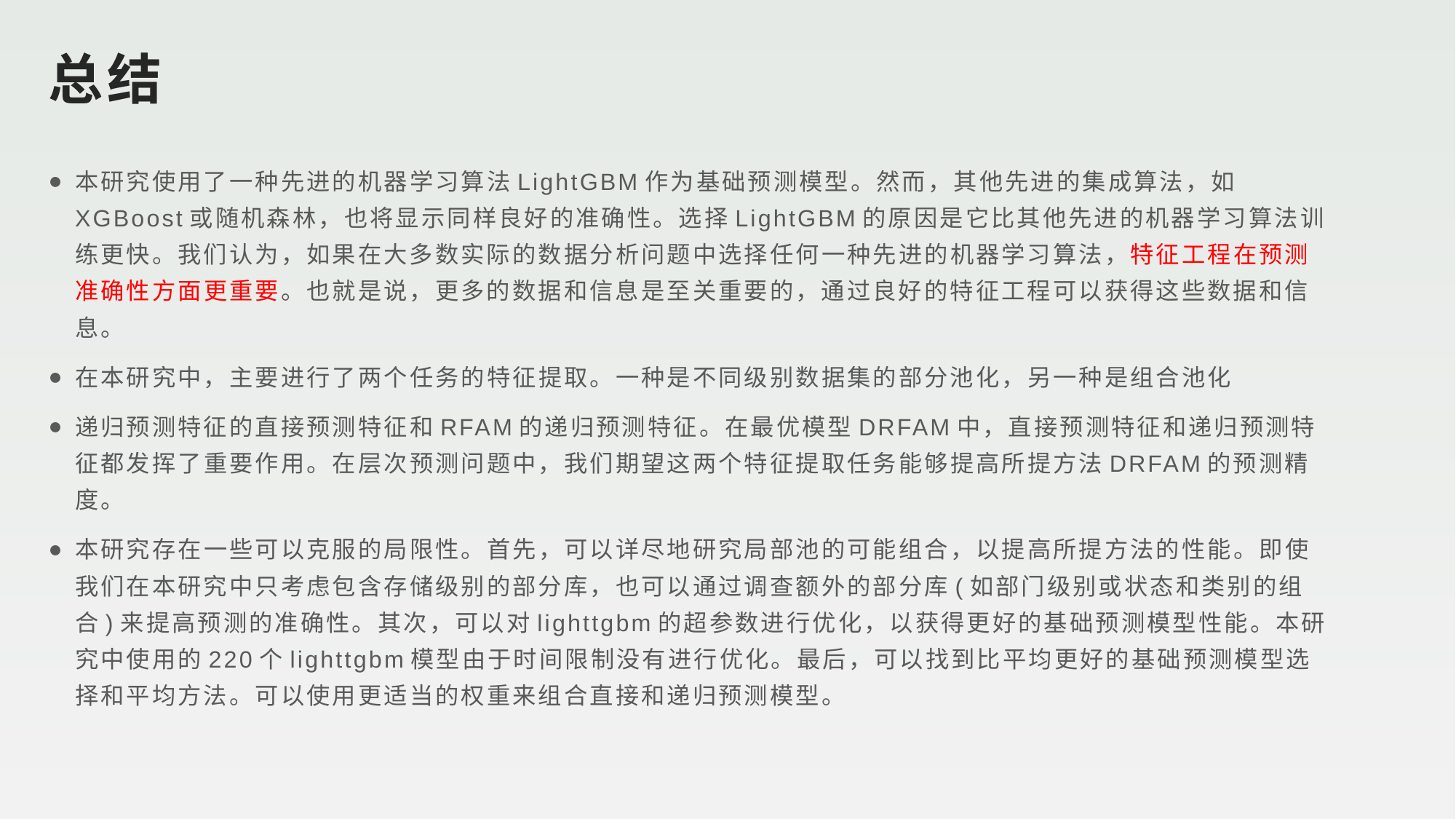

# 总结
本研究使用了一种先进的机器学习算法LightGBM作为基础预测模型。然而，其他先进的集成算法，如XGBoost或随机森林，也将显示同样良好的准确性。选择LightGBM的原因是它比其他先进的机器学习算法训练更快。我们认为，如果在大多数实际的数据分析问题中选择任何一种先进的机器学习算法，特征工程在预测准确性方面更重要。也就是说，更多的数据和信息是至关重要的，通过良好的特征工程可以获得这些数据和信息。
在本研究中，主要进行了两个任务的特征提取。一种是不同级别数据集的部分池化，另一种是组合池化
递归预测特征的直接预测特征和RFAM的递归预测特征。在最优模型DRFAM中，直接预测特征和递归预测特征都发挥了重要作用。在层次预测问题中，我们期望这两个特征提取任务能够提高所提方法DRFAM的预测精度。
本研究存在一些可以克服的局限性。首先，可以详尽地研究局部池的可能组合，以提高所提方法的性能。即使我们在本研究中只考虑包含存储级别的部分库，也可以通过调查额外的部分库(如部门级别或状态和类别的组合)来提高预测的准确性。其次，可以对lighttgbm的超参数进行优化，以获得更好的基础预测模型性能。本研究中使用的220个lighttgbm模型由于时间限制没有进行优化。最后，可以找到比平均更好的基础预测模型选择和平均方法。可以使用更适当的权重来组合直接和递归预测模型。